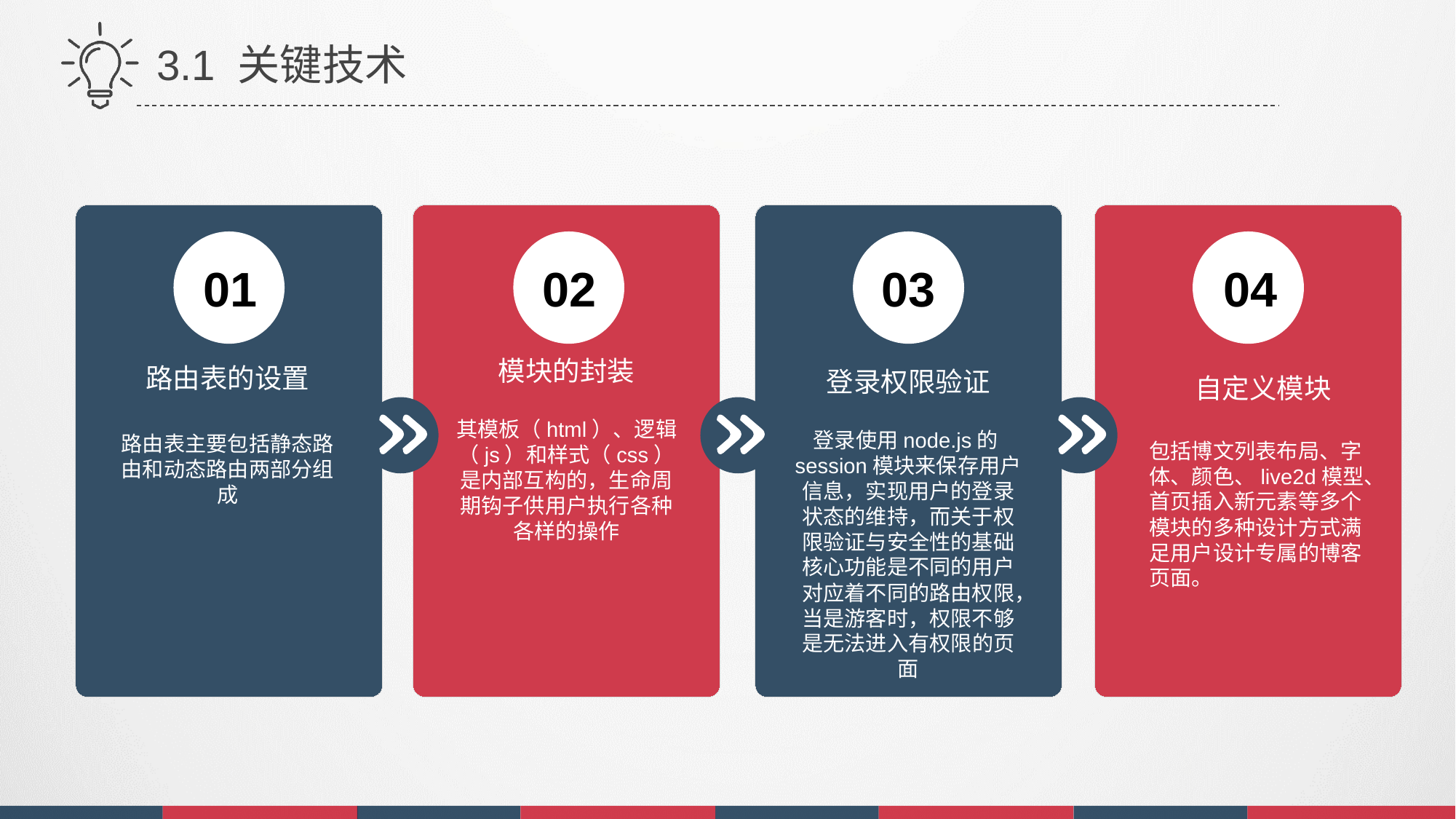

3.1 关键技术

01

02

03

04
模块的封装

其模板（html）、逻辑（js）和样式（css）是内部互构的，生命周期钩子供用户执行各种各样的操作
路由表的设置

路由表主要包括静态路由和动态路由两部分组成
登录权限验证

登录使用node.js的session模块来保存用户信息，实现用户的登录状态的维持，而关于权限验证与安全性的基础核心功能是不同的用户对应着不同的路由权限，当是游客时，权限不够是无法进入有权限的页面
自定义模块

包括博文列表布局、字体、颜色、live2d模型、首页插入新元素等多个模块的多种设计方式满足用户设计专属的博客页面。